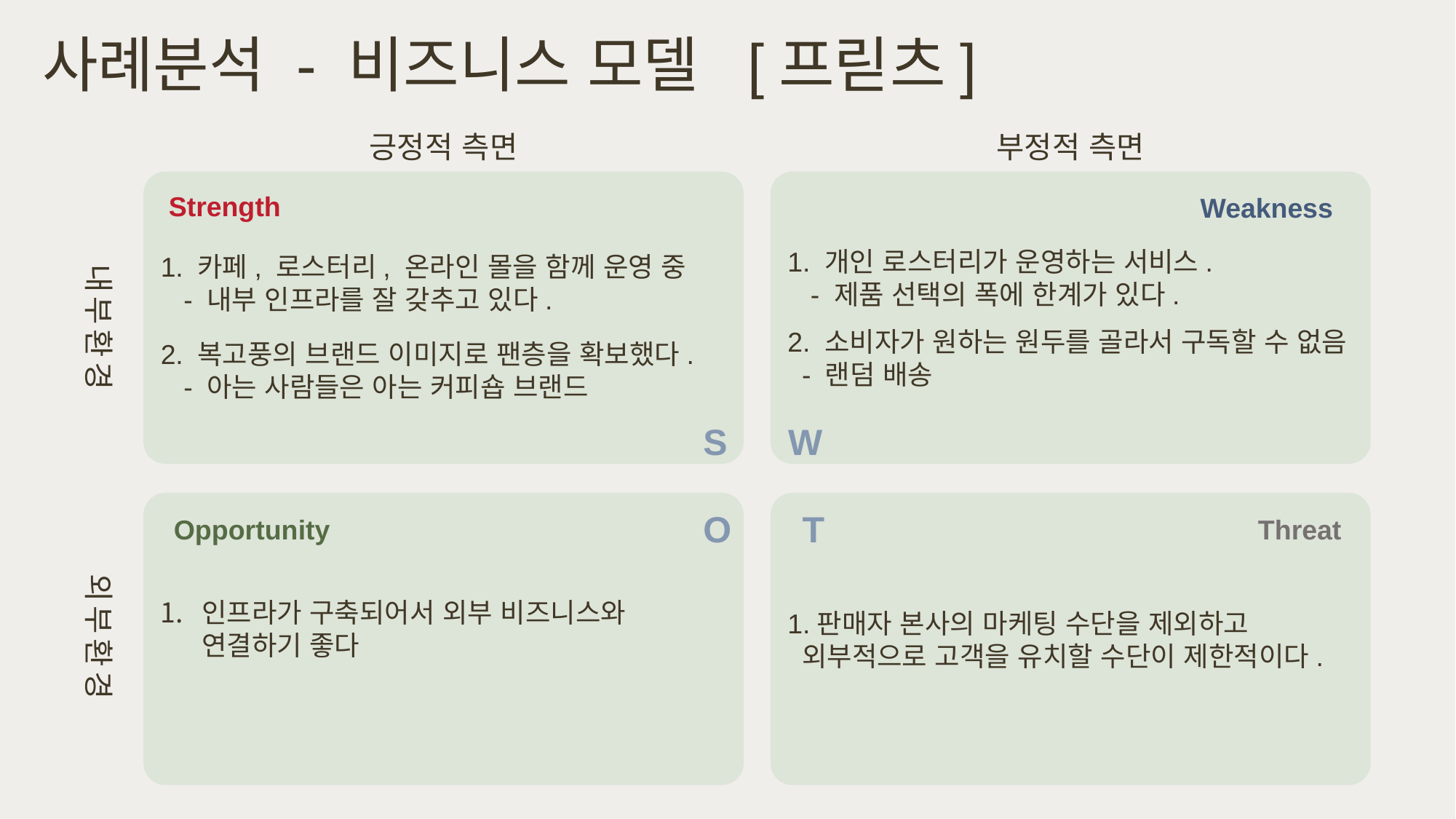

# 사례분석 - 비즈니스 모델  [프릳츠]
긍정적 측면
부정적 측면

1. 카페, 로스터리, 온라인 몰을 함께 운영 중
   - 내부 인프라를 잘 갖추고 있다.

2. 복고풍의 브랜드 이미지로 팬층을 확보했다.
   - 아는 사람들은 아는 커피숍 브랜드
1. 개인 로스터리가 운영하는 서비스.
   - 제품 선택의 폭에 한계가 있다.

2. 소비자가 원하는 원두를 골라서 구독할 수 없음  - 랜덤 배송
Strength
Weakness
내부환경
S      W

O       T
인프라가 구축되어서 외부 비즈니스와 연결하기 좋다

1.판매자 본사의 마케팅 수단을 제외하고
 외부적으로 고객을 유치할 수단이 제한적이다.
Opportunity
Threat
외부환경